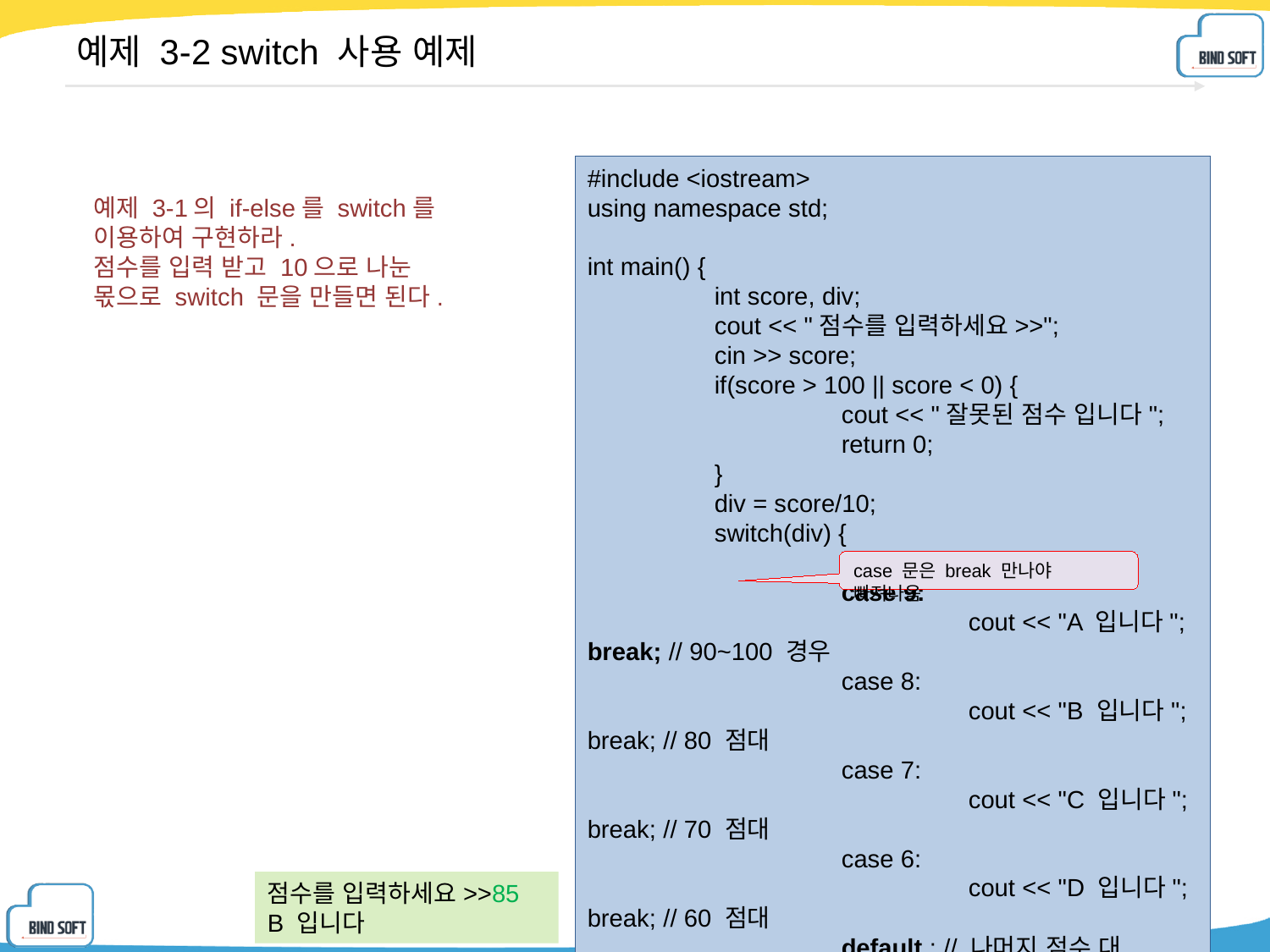

# 예제 3-2 switch 사용 예제
#include <iostream>
using namespace std;

int main() {
	int score, div;
	cout << "점수를 입력하세요>>";
	cin >> score;
	if(score > 100 || score < 0) {
		cout << "잘못된 점수 입니다";
		return 0;
	}
	div = score/10;
	switch(div) {
		case 10:
		case 9:
			cout << "A 입니다"; break; // 90~100 경우
		case 8:
			cout << "B 입니다"; break; // 80 점대
		case 7:
			cout << "C 입니다"; break; // 70 점대
		case 6:
			cout << "D 입니다"; break; // 60 점대
		default : // 나머지 점수 대
			cout << "F 입니다"; break;
	}
}
예제 3-1의 if-else를 switch를 이용하여 구현하라.
점수를 입력 받고 10으로 나눈 몫으로 switch 문을 만들면 된다.
case 문은 break 만나야 빠져나옴
점수를 입력하세요>>85
B 입니다
8